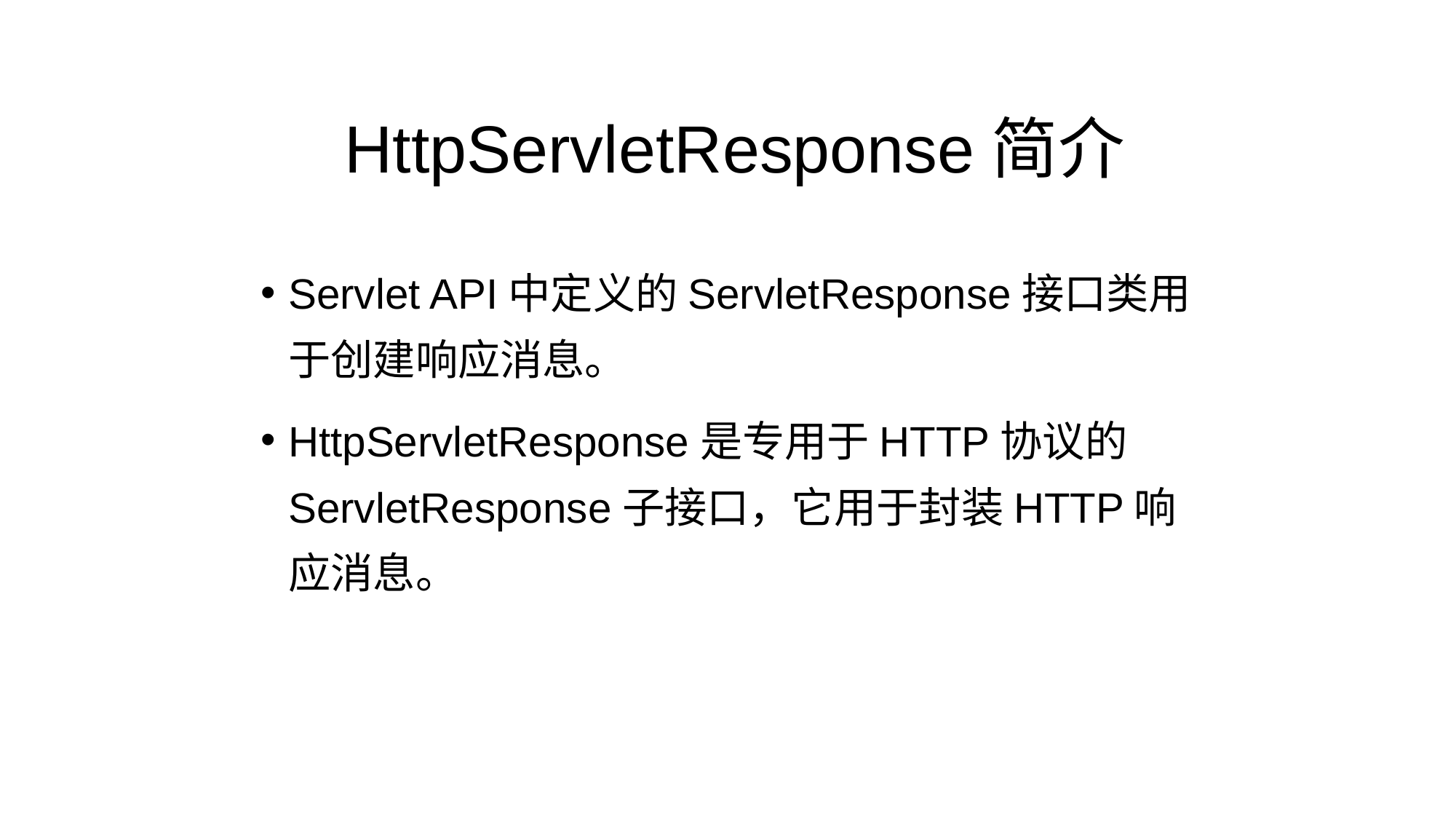

# HttpServletResponse简介

Servlet API中定义的ServletResponse接口类用于创建响应消息。
HttpServletResponse是专用于HTTP协议的ServletResponse子接口，它用于封装HTTP响应消息。